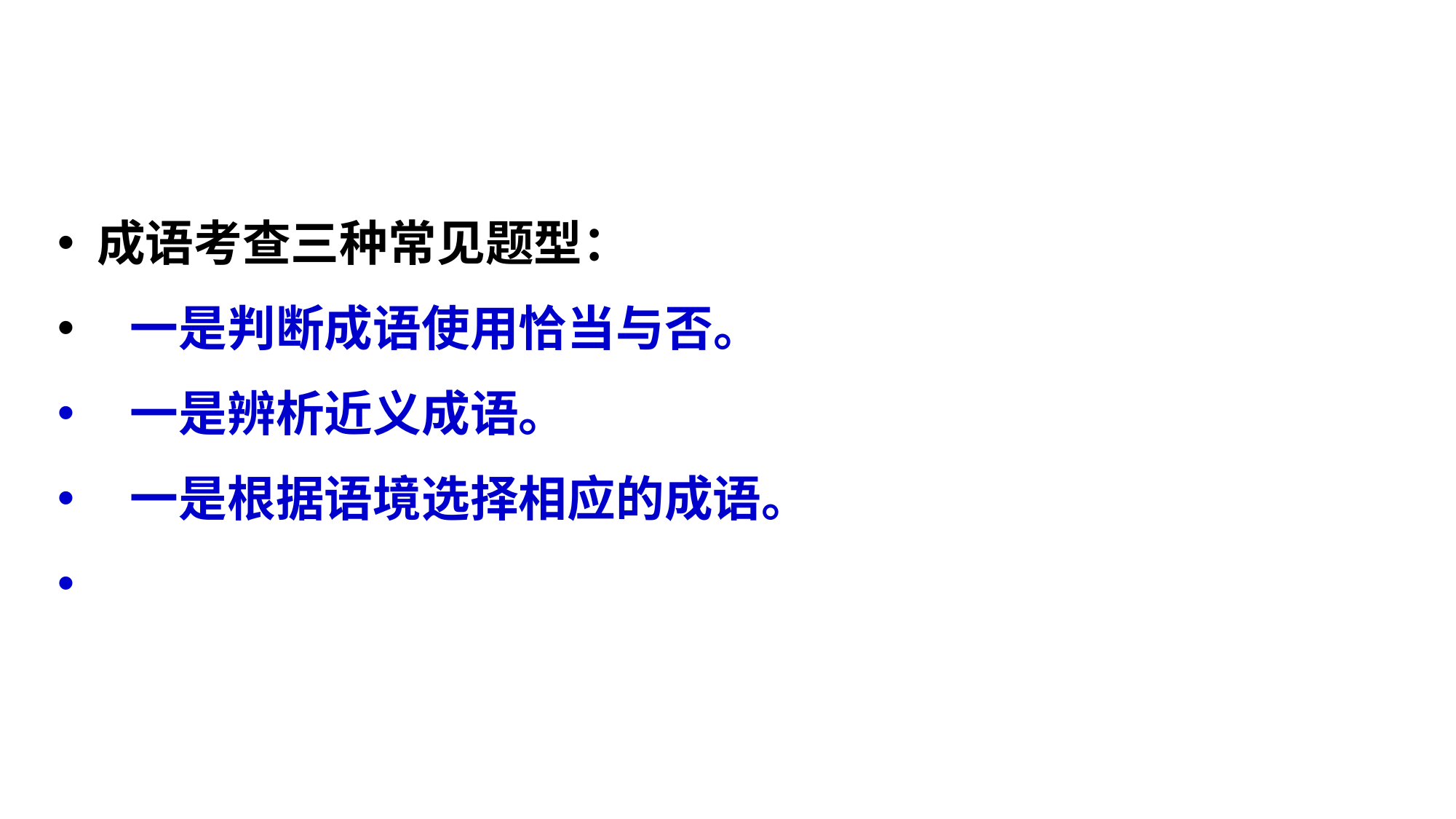

成语考查三种常见题型：
    一是判断成语使用恰当与否。
    一是辨析近义成语。
    一是根据语境选择相应的成语。